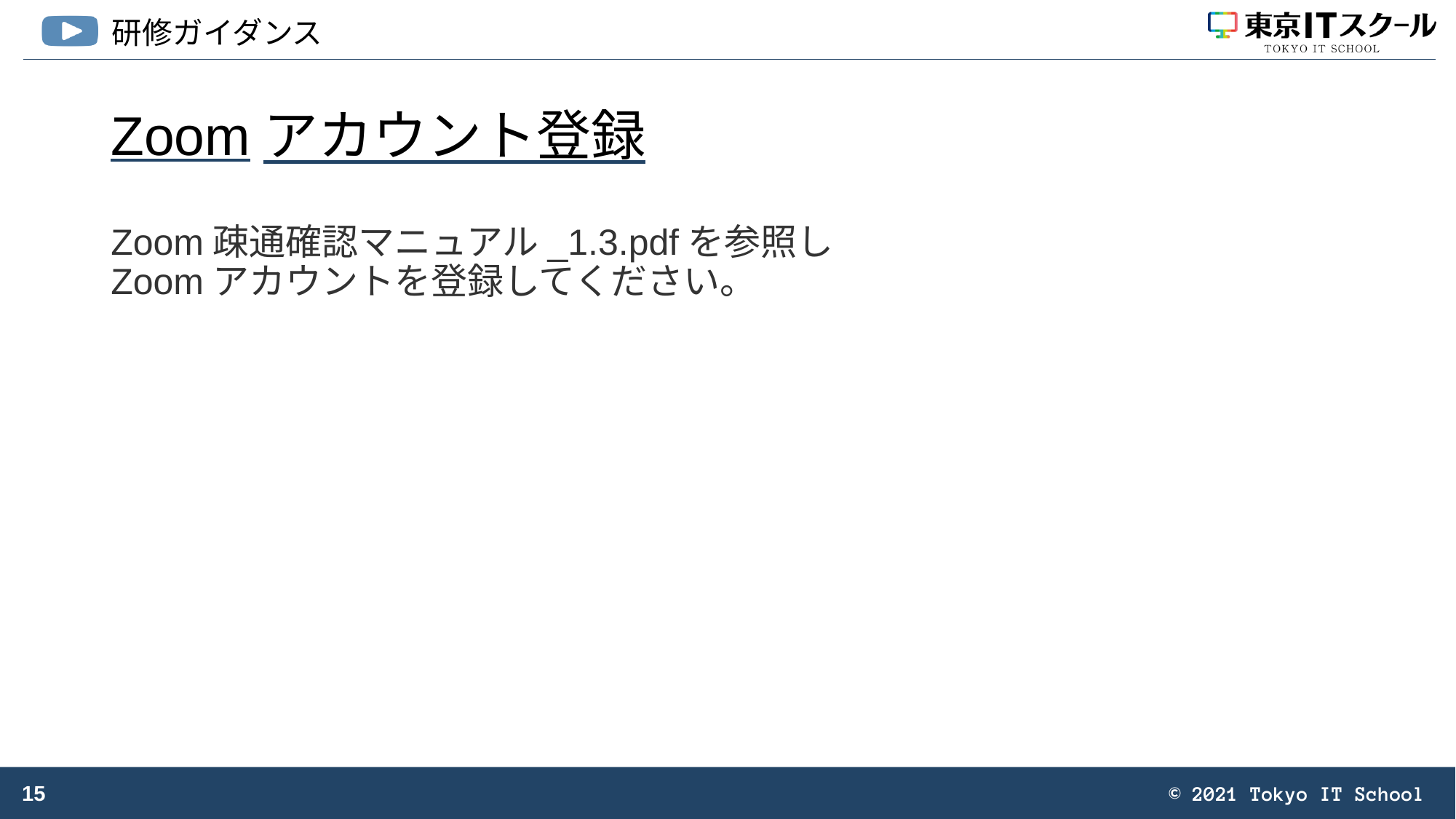

研修ガイダンス
# Zoomアカウント登録
Zoom疎通確認マニュアル_1.3.pdfを参照しZoomアカウントを登録してください。
15